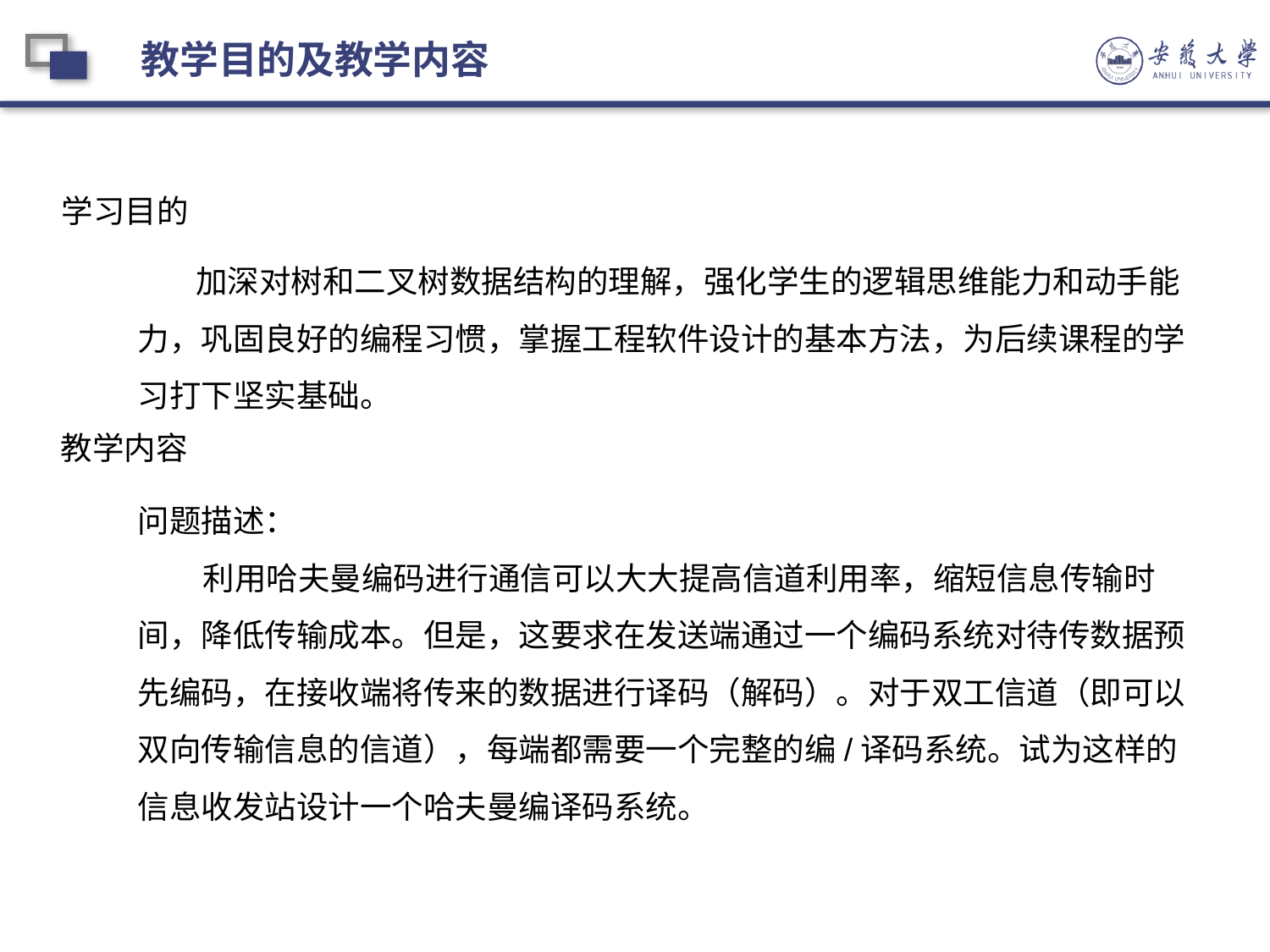

教学目的及教学内容

学习目的
E
       加深对树和二叉树数据结构的理解，强化学生的逻辑思维能力和动手能力，巩固良好的编程习惯，掌握工程软件设计的基本方法，为后续课程的学习打下坚实基础。

教学内容
问题描述：
        利用哈夫曼编码进行通信可以大大提高信道利用率，缩短信息传输时间，降低传输成本。但是，这要求在发送端通过一个编码系统对待传数据预先编码，在接收端将传来的数据进行译码（解码）。对于双工信道（即可以双向传输信息的信道），每端都需要一个完整的编/译码系统。试为这样的信息收发站设计一个哈夫曼编译码系统。